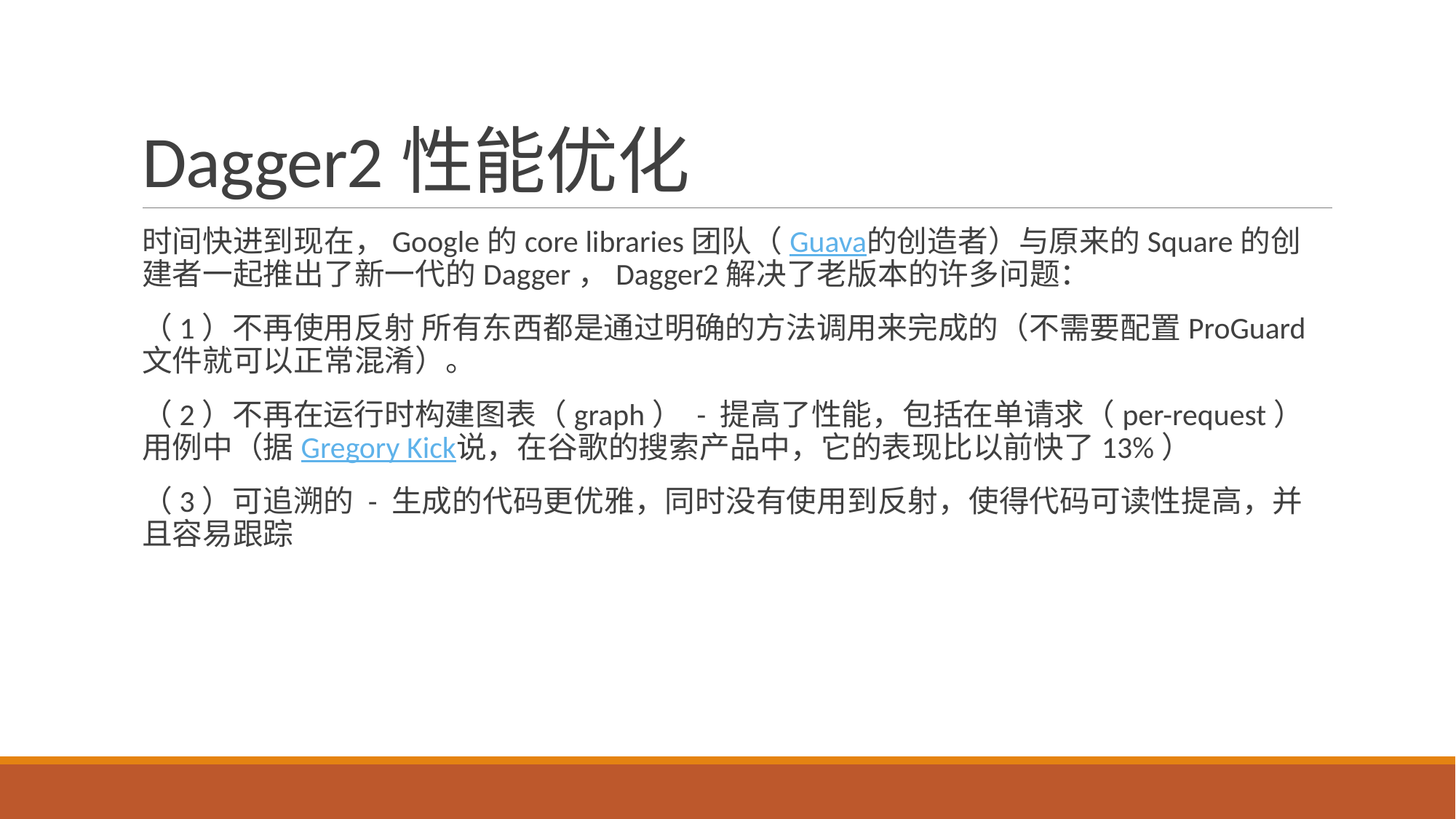

# Dagger2性能优化
时间快进到现在，Google的core libraries团队（Guava的创造者）与原来的Square的创建者一起推出了新一代的Dagger，Dagger2解决了老版本的许多问题：
（1）不再使用反射 所有东西都是通过明确的方法调用来完成的（不需要配置ProGuard文件就可以正常混淆）。
（2）不再在运行时构建图表（graph） - 提高了性能，包括在单请求（per-request）用例中（据Gregory Kick说，在谷歌的搜索产品中，它的表现比以前快了13%）
（3）可追溯的 - 生成的代码更优雅，同时没有使用到反射，使得代码可读性提高，并且容易跟踪